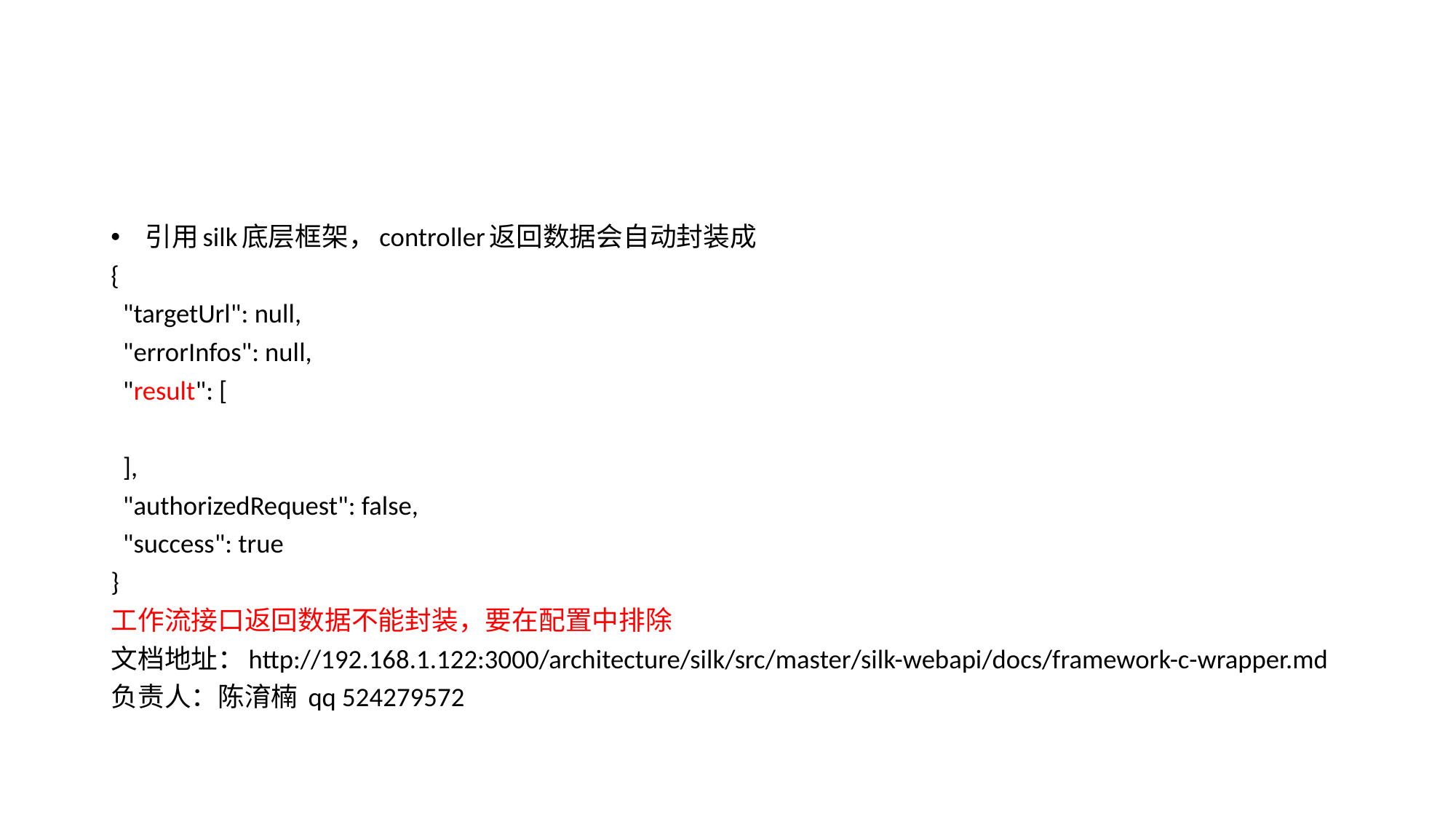

#
引用silk底层框架，controller返回数据会自动封装成
{
  "targetUrl": null,
  "errorInfos": null,
  "result": [

  ],
  "authorizedRequest": false,
  "success": true
}
工作流接口返回数据不能封装，要在配置中排除
文档地址：http://192.168.1.122:3000/architecture/silk/src/master/silk-webapi/docs/framework-c-wrapper.md
负责人：陈淯楠 qq 524279572